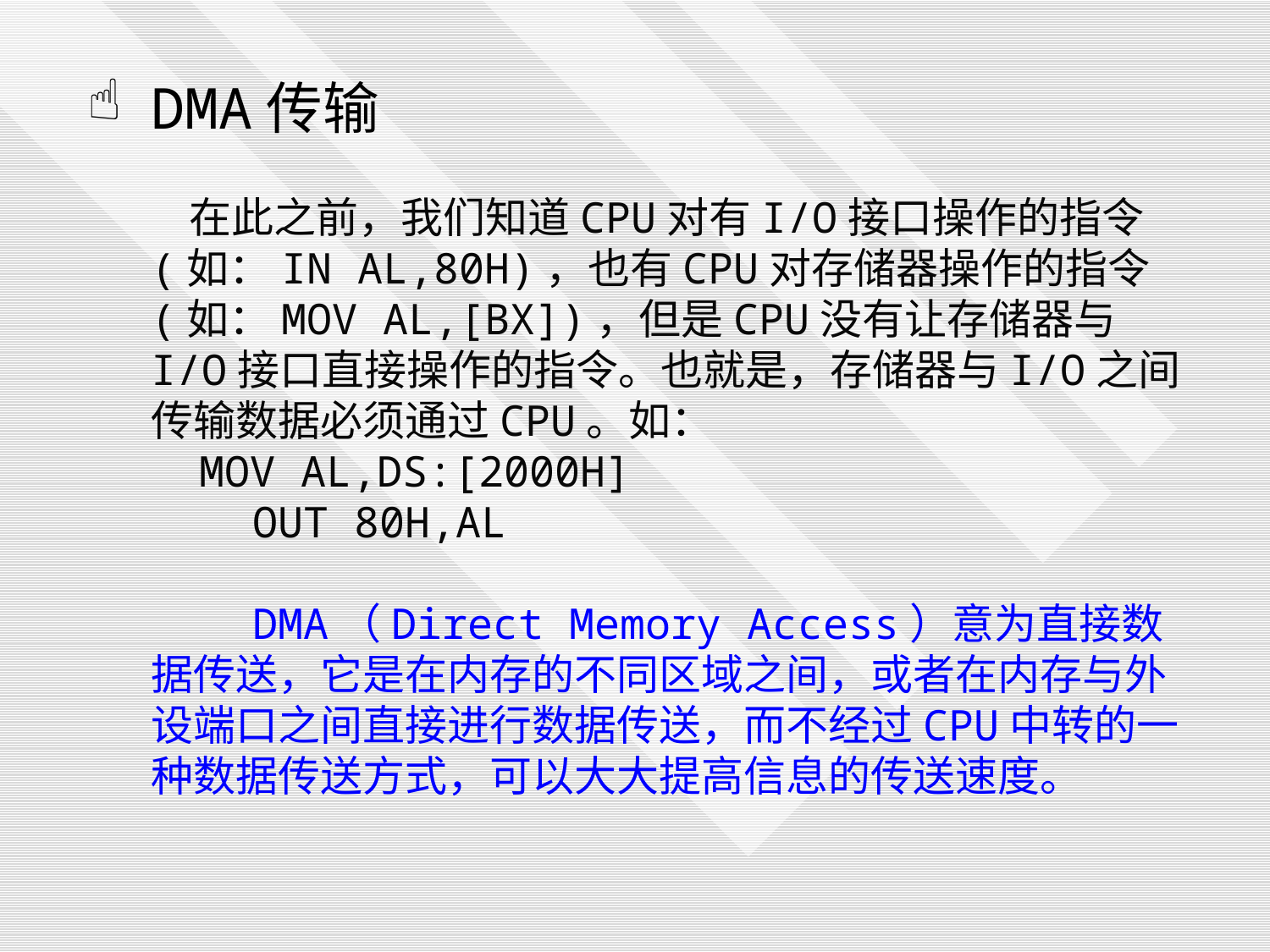

DMA传输
    在此之前，我们知道CPU对有I/O接口操作的指令(如：IN AL,80H)，也有CPU对存储器操作的指令(如：MOV AL,[BX])，但是CPU没有让存储器与I/O接口直接操作的指令。也就是，存储器与I/O之间传输数据必须通过CPU。如：
    MOV AL,DS:[2000H]
    OUT 80H,AL
    DMA（Direct Memory Access）意为直接数据传送，它是在内存的不同区域之间，或者在内存与外设端口之间直接进行数据传送，而不经过CPU中转的一种数据传送方式，可以大大提高信息的传送速度。